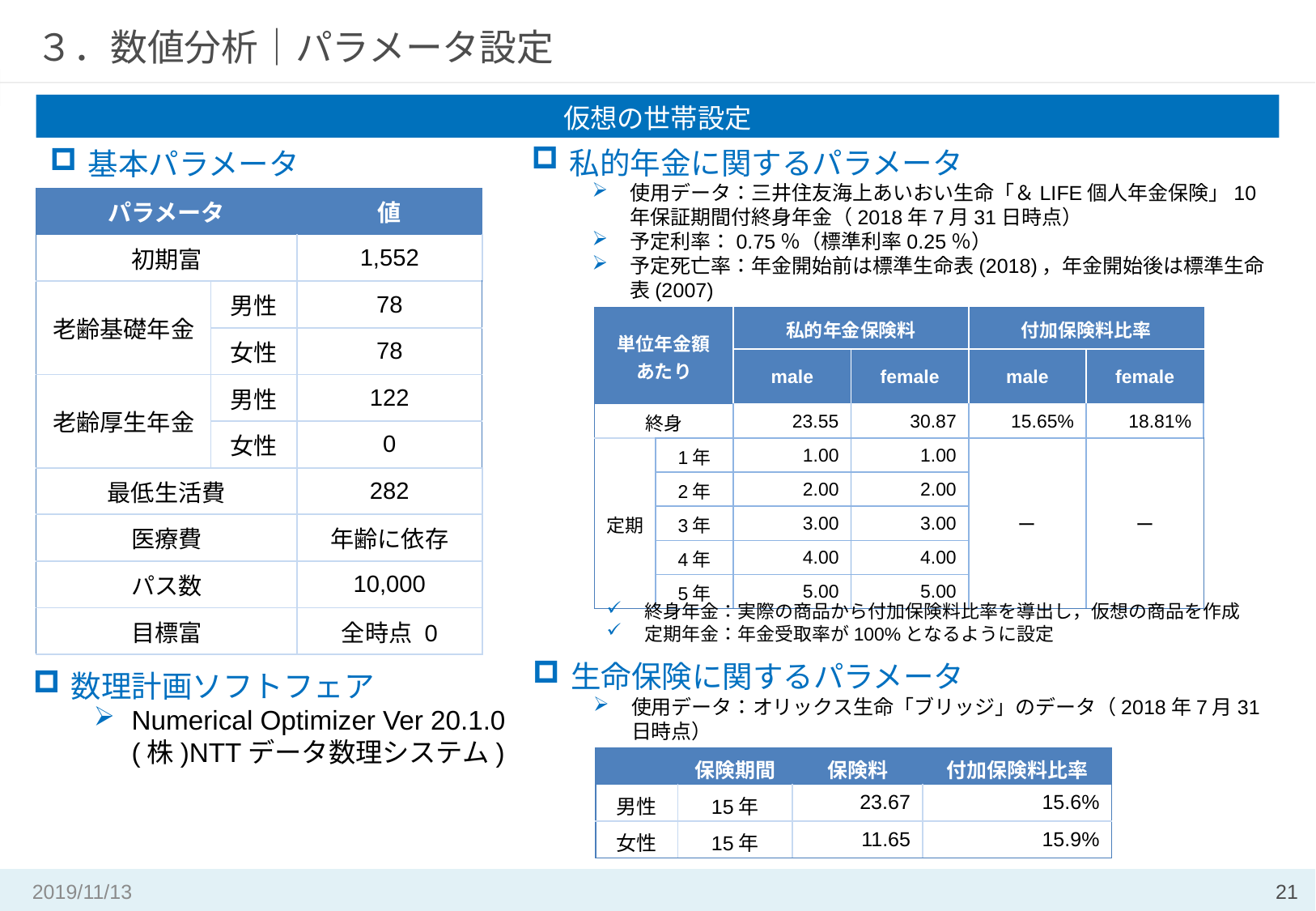

# ３．数値分析｜パラメータ設定
仮想の世帯設定
私的年金に関するパラメータ
使用データ：三井住友海上あいおい生命「＆LIFE個人年金保険」10年保証期間付終身年金（2018年7月31日時点）
予定利率：0.75％（標準利率0.25％）
予定死亡率：年金開始前は標準生命表(2018)，年金開始後は標準生命表(2007)
基本パラメータ
| パラメータ |  | 値 |
| --- | --- | --- |
| 初期富 |  | 1,552 |
| 老齢基礎年金 | 男性 | 78 |
|  | 女性 | 78 |
| 老齢厚生年金 | 男性 | 122 |
|  | 女性 | 0 |
| 最低生活費 |  | 282 |
| 医療費 |  | 年齢に依存 |
| パス数 |  | 10,000 |
| 目標富 |  | 全時点 0 |
| 単位年金額 あたり |  | 私的年金保険料 |  | 付加保険料比率 |  |
| --- | --- | --- | --- | --- | --- |
|  |  | male | female | male | female |
| 終身 |  | 23.55 | 30.87 | 15.65% | 18.81% |
| 定期 | 1年 | 1.00 | 1.00 | ー | ー |
|  | 2年 | 2.00 | 2.00 |  |  |
|  | 3年 | 3.00 | 3.00 |  |  |
|  | 4年 | 4.00 | 4.00 |  |  |
|  | 5年 | 5.00 | 5.00 |  |  |
終身年金：実際の商品から付加保険料比率を導出し，仮想の商品を作成
定期年金：年金受取率が100%となるように設定
生命保険に関するパラメータ
使用データ：オリックス生命「ブリッジ」のデータ（2018年7月31日時点）
数理計画ソフトフェア
Numerical Optimizer Ver 20.1.0 (株)NTTデータ数理システム)
|  | 保険期間 | 保険料 | 付加保険料比率 |
| --- | --- | --- | --- |
| 男性 | 15年 | 23.67 | 15.6% |
| 女性 | 15年 | 11.65 | 15.9% |

2019/11/13
21